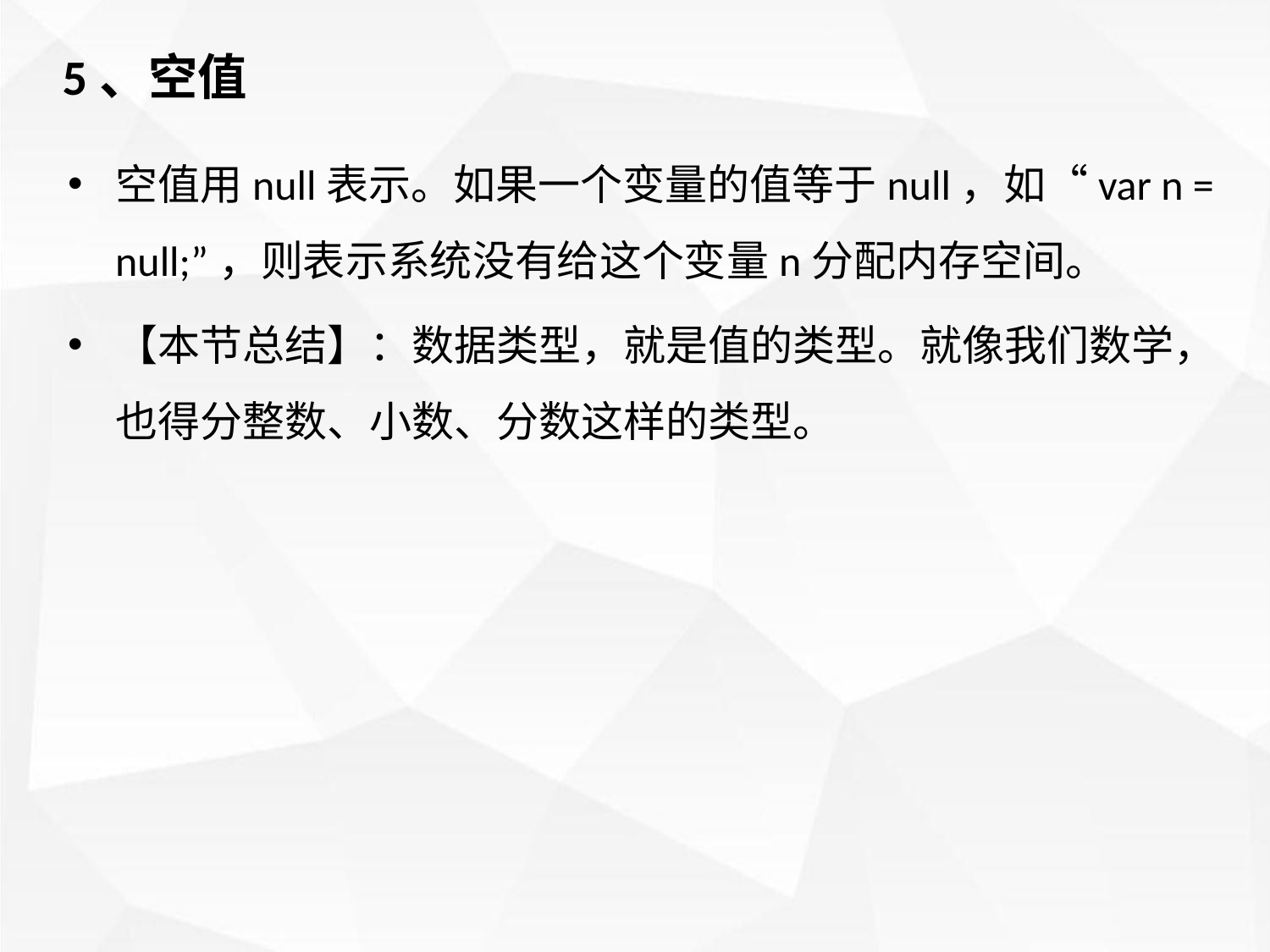

5、空值
空值用null表示。如果一个变量的值等于null，如“var n = null;”，则表示系统没有给这个变量n分配内存空间。
【本节总结】：数据类型，就是值的类型。就像我们数学，也得分整数、小数、分数这样的类型。